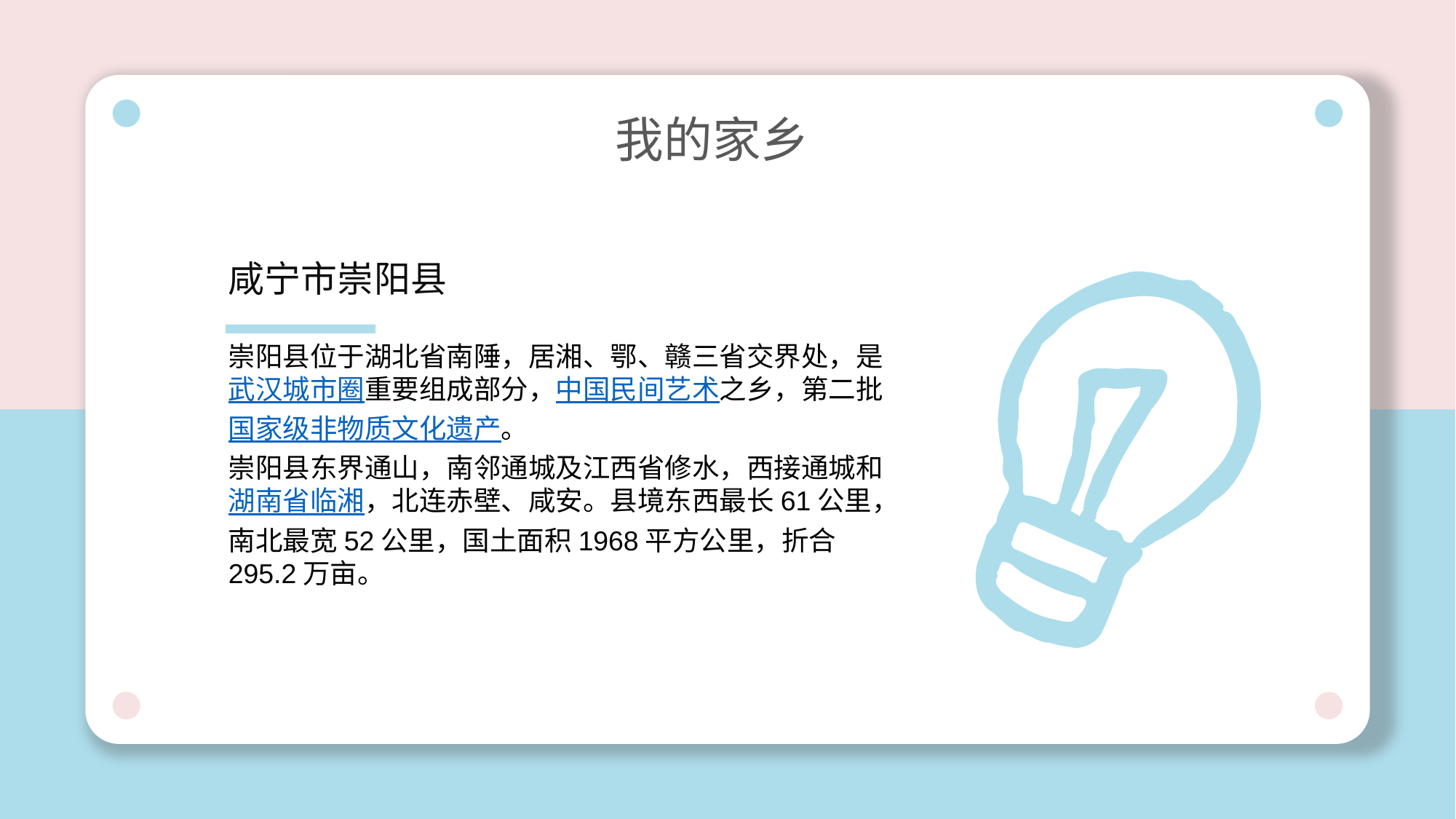

我的家乡
咸宁市崇阳县

崇阳县位于湖北省南陲，居湘、鄂、赣三省交界处，是武汉城市圈重要组成部分，中国民间艺术之乡，第二批国家级非物质文化遗产。
崇阳县东界通山，南邻通城及江西省修水，西接通城和湖南省临湘，北连赤壁、咸安。县境东西最长61公里，南北最宽52公里，国土面积1968平方公里，折合295.2万亩。